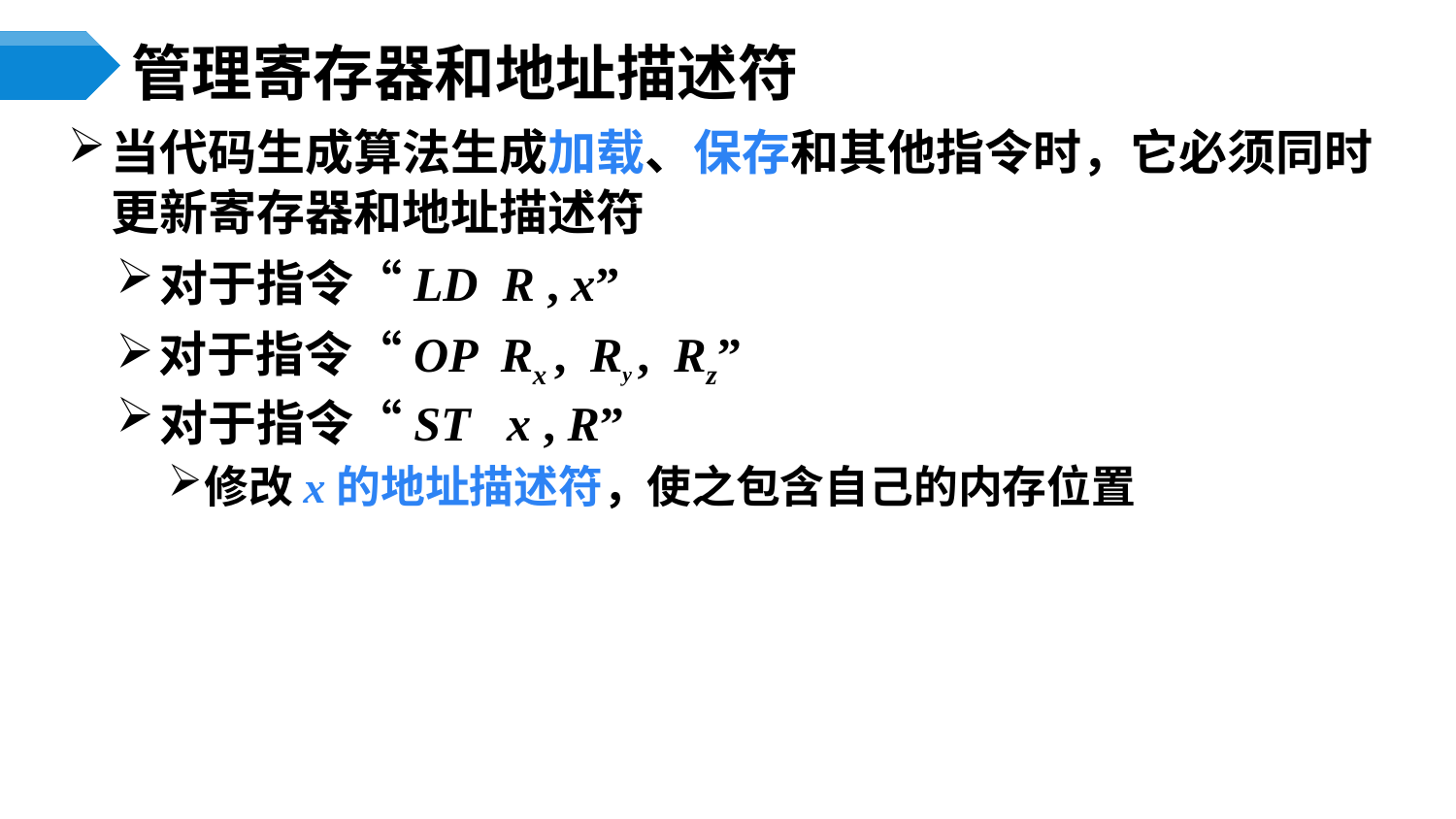

# 管理寄存器和地址描述符
当代码生成算法生成加载、保存和其他指令时，它必须同时更新寄存器和地址描述符
对于指令“LD  R , x”
对于指令“OP  Rx ,  Ry ,  Rz”
对于指令“ST   x , R”
修改x的地址描述符，使之包含自己的内存位置